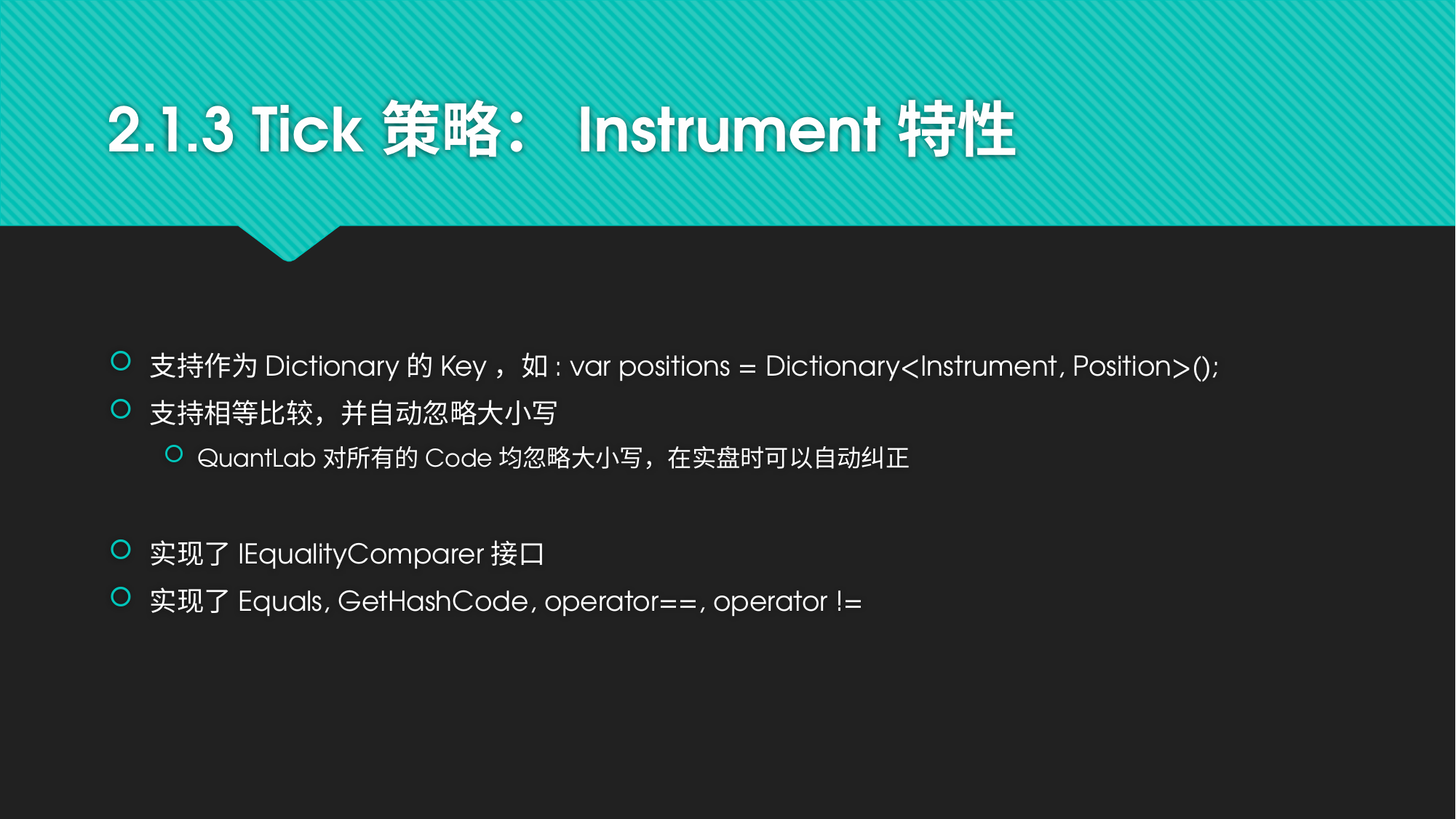

# 2.1.3 Tick策略：Instrument特性
支持作为Dictionary的Key，如: var positions = Dictionary<Instrument, Position>();
支持相等比较，并自动忽略大小写
QuantLab对所有的Code均忽略大小写，在实盘时可以自动纠正

实现了IEqualityComparer接口
实现了Equals, GetHashCode, operator==, operator !=